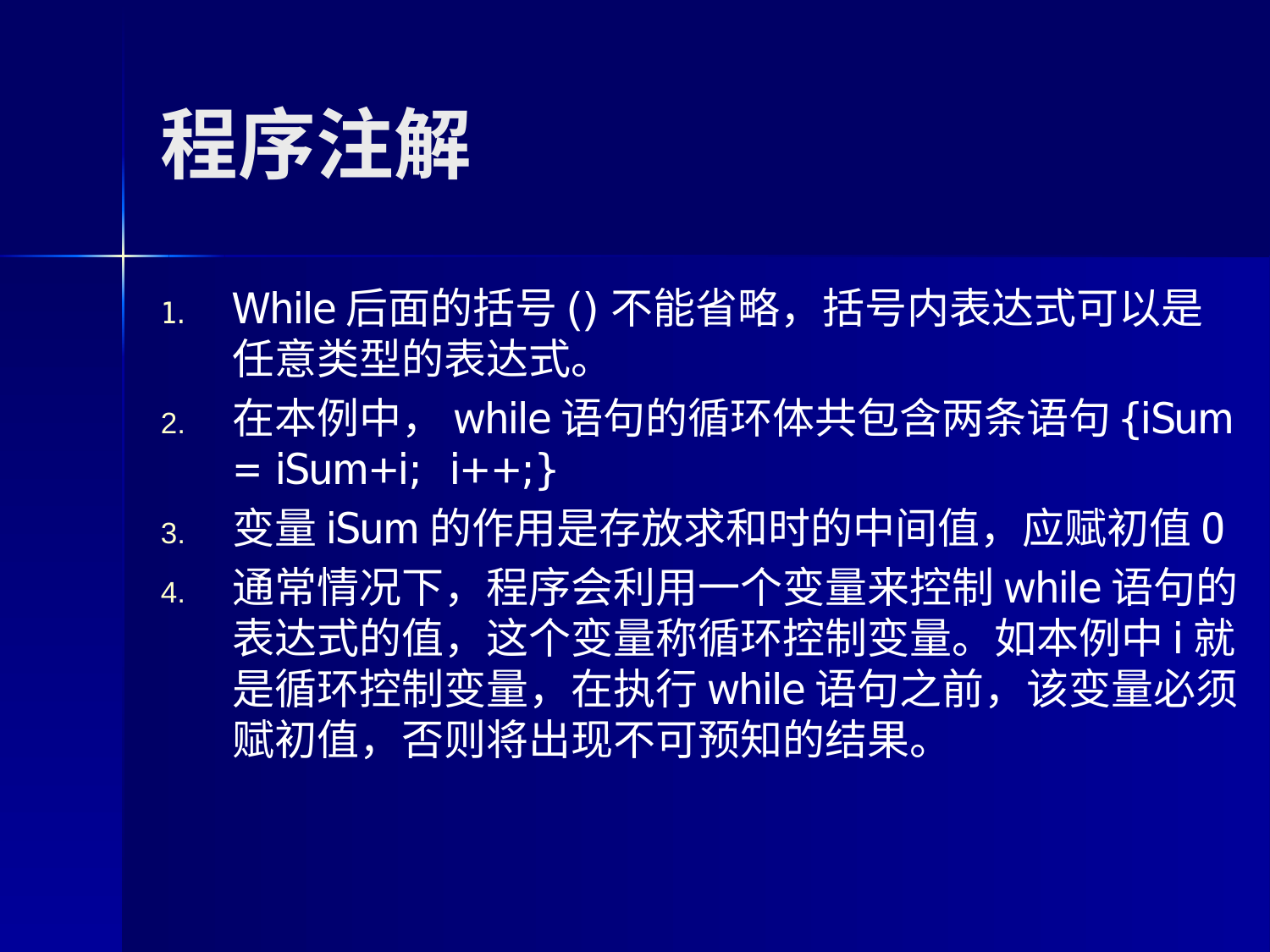

# 程序注解
While后面的括号()不能省略，括号内表达式可以是任意类型的表达式。
在本例中，while语句的循环体共包含两条语句{iSum = iSum+i;  i++;}
变量iSum的作用是存放求和时的中间值，应赋初值0
通常情况下，程序会利用一个变量来控制while语句的表达式的值，这个变量称循环控制变量。如本例中i就是循环控制变量，在执行while语句之前，该变量必须赋初值，否则将出现不可预知的结果。